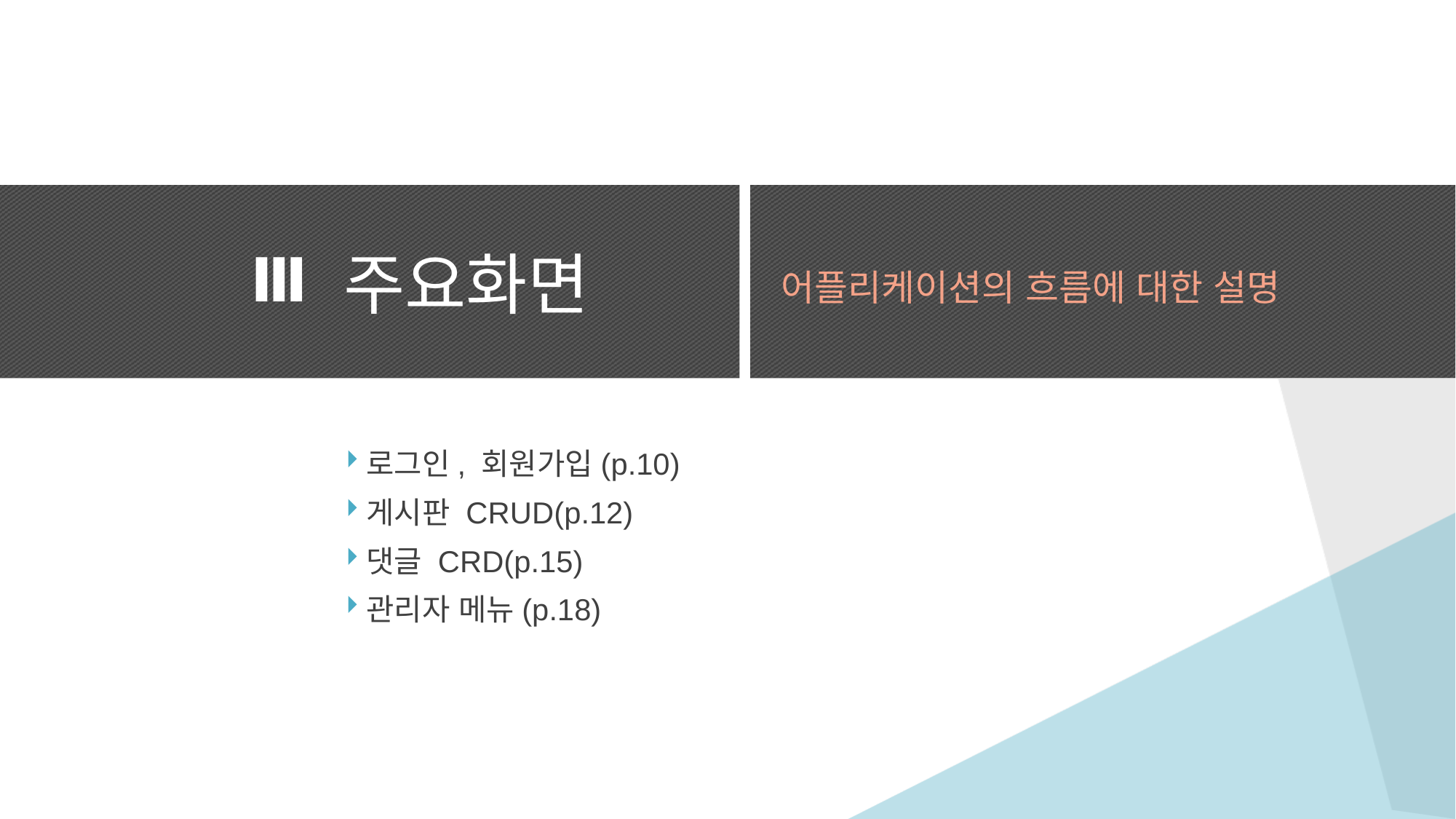

어플리케이션의 흐름에 대한 설명
주요화면
Ⅲ
로그인, 회원가입(p.10)
게시판 CRUD(p.12)
댓글 CRD(p.15)
관리자 메뉴(p.18)